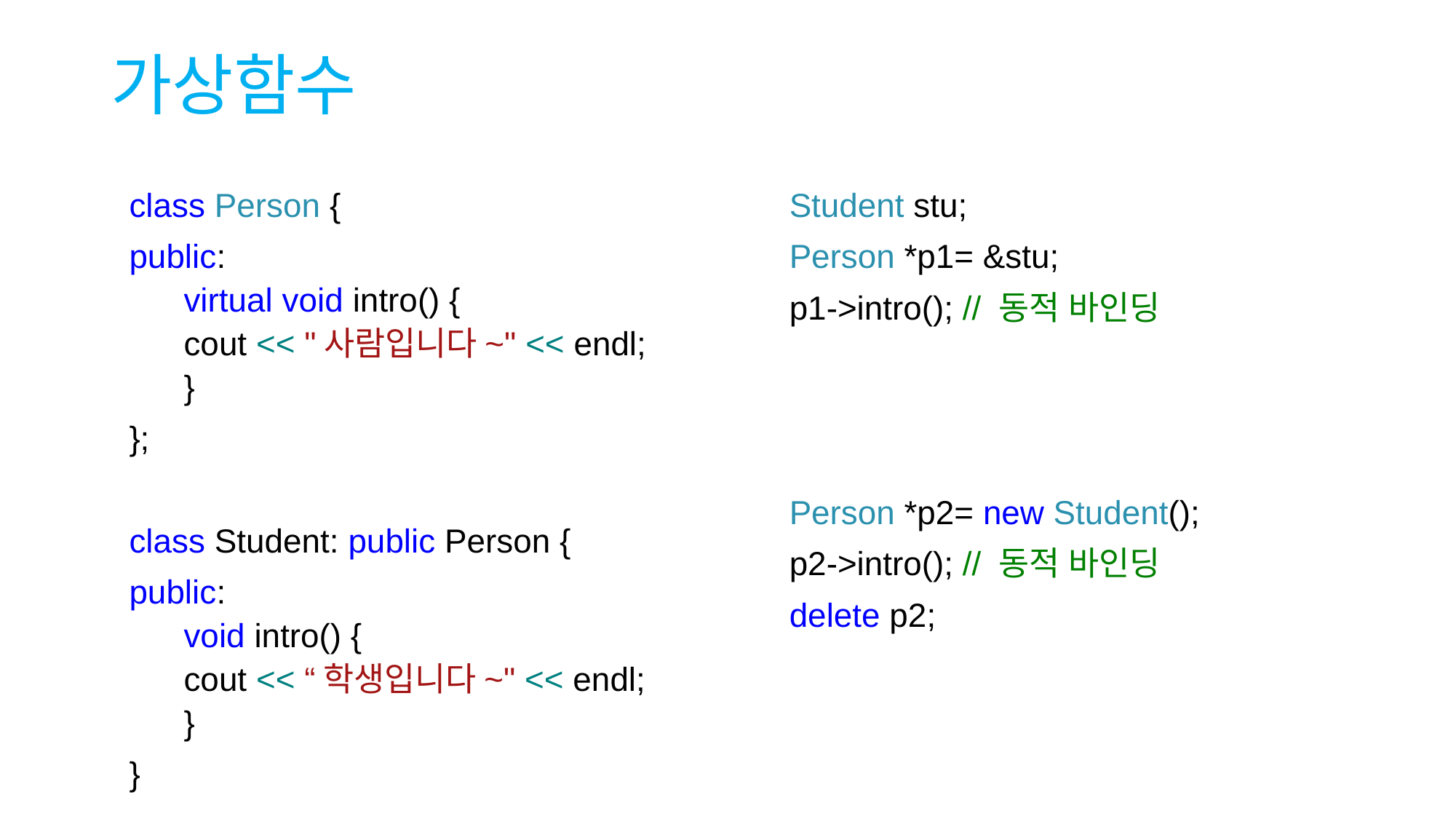

# 가상함수
class Person {
public:
virtual void intro() {
cout << "사람입니다~" << endl;
}
};

class Student: public Person {
public:
void intro() {
cout << “학생입니다~" << endl;
}
}
Student stu;
Person *p1= &stu;
p1->intro(); // 동적 바인딩

Person *p2= new Student();
p2->intro(); // 동적 바인딩
delete p2;